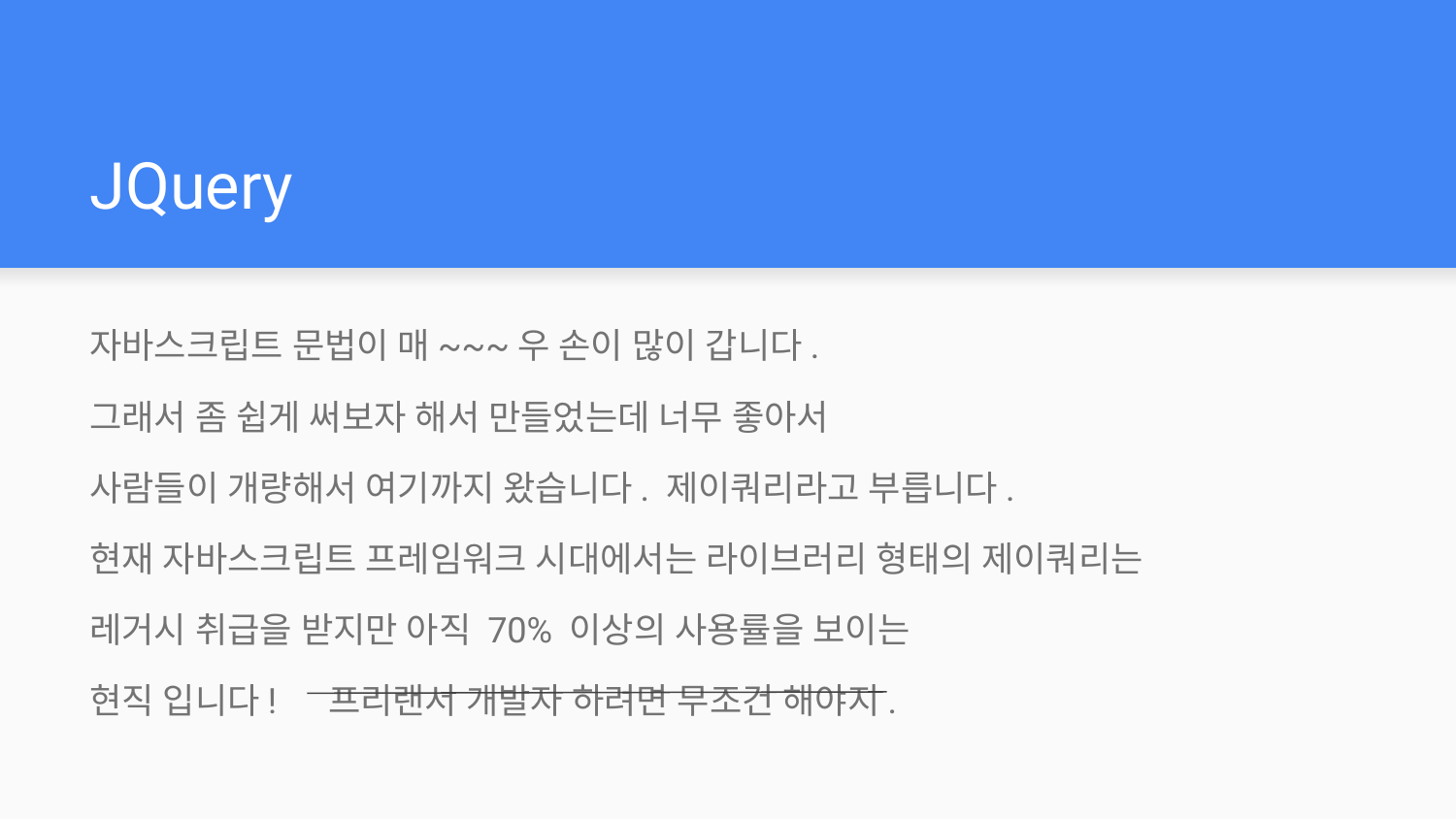

# JQuery
자바스크립트 문법이 매~~~우 손이 많이 갑니다.
그래서 좀 쉽게 써보자 해서 만들었는데 너무 좋아서
사람들이 개량해서 여기까지 왔습니다. 제이쿼리라고 부릅니다.
현재 자바스크립트 프레임워크 시대에서는 라이브러리 형태의 제이쿼리는
레거시 취급을 받지만 아직 70% 이상의 사용률을 보이는
현직 입니다!     프리랜서 개발자 하려면 무조건 해야지.